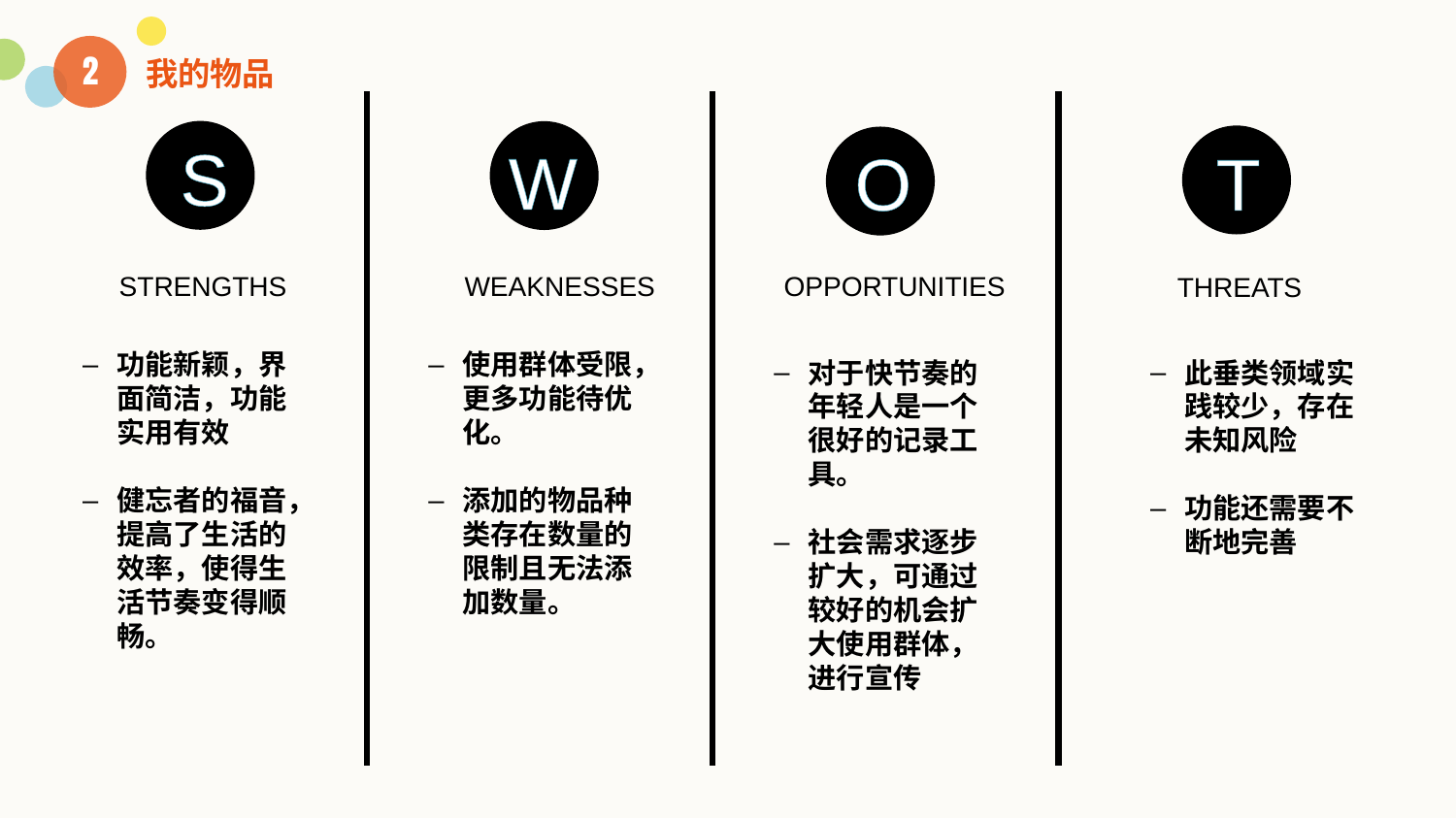

2
我的物品

S

W
O
T
STRENGTHS
WEAKNESSES
OPPORTUNITIES
THREATS
功能新颖，界面简洁，功能实用有效

健忘者的福音，提高了生活的效率，使得生活节奏变得顺畅。

使用群体受限，更多功能待优化。

添加的物品种类存在数量的限制且无法添加数量。
此垂类领域实践较少，存在未知风险

功能还需要不断地完善
对于快节奏的年轻人是一个很好的记录工具。

社会需求逐步扩大，可通过较好的机会扩大使用群体，进行宣传